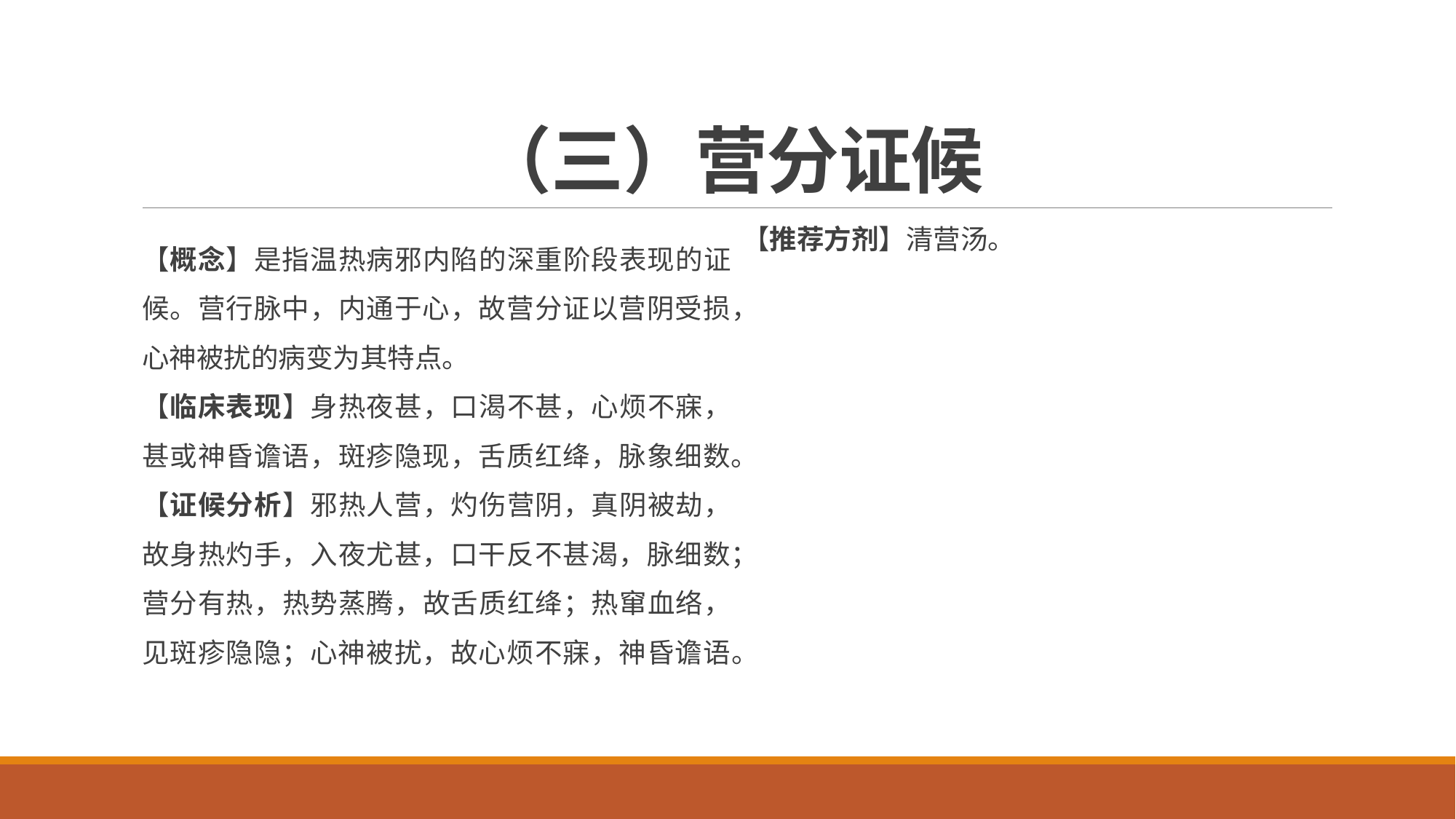

# （三）营分证候
【概念】是指温热病邪内陷的深重阶段表现的证候。营行脉中，内通于心，故营分证以营阴受损，心神被扰的病变为其特点。
【临床表现】身热夜甚，口渴不甚，心烦不寐，甚或神昏谵语，斑疹隐现，舌质红绛，脉象细数。
【证候分析】邪热人营，灼伤营阴，真阴被劫，故身热灼手，入夜尤甚，口干反不甚渴，脉细数；营分有热，热势蒸腾，故舌质红绛；热窜血络，见斑疹隐隐；心神被扰，故心烦不寐，神昏谵语。
【推荐方剂】清营汤。